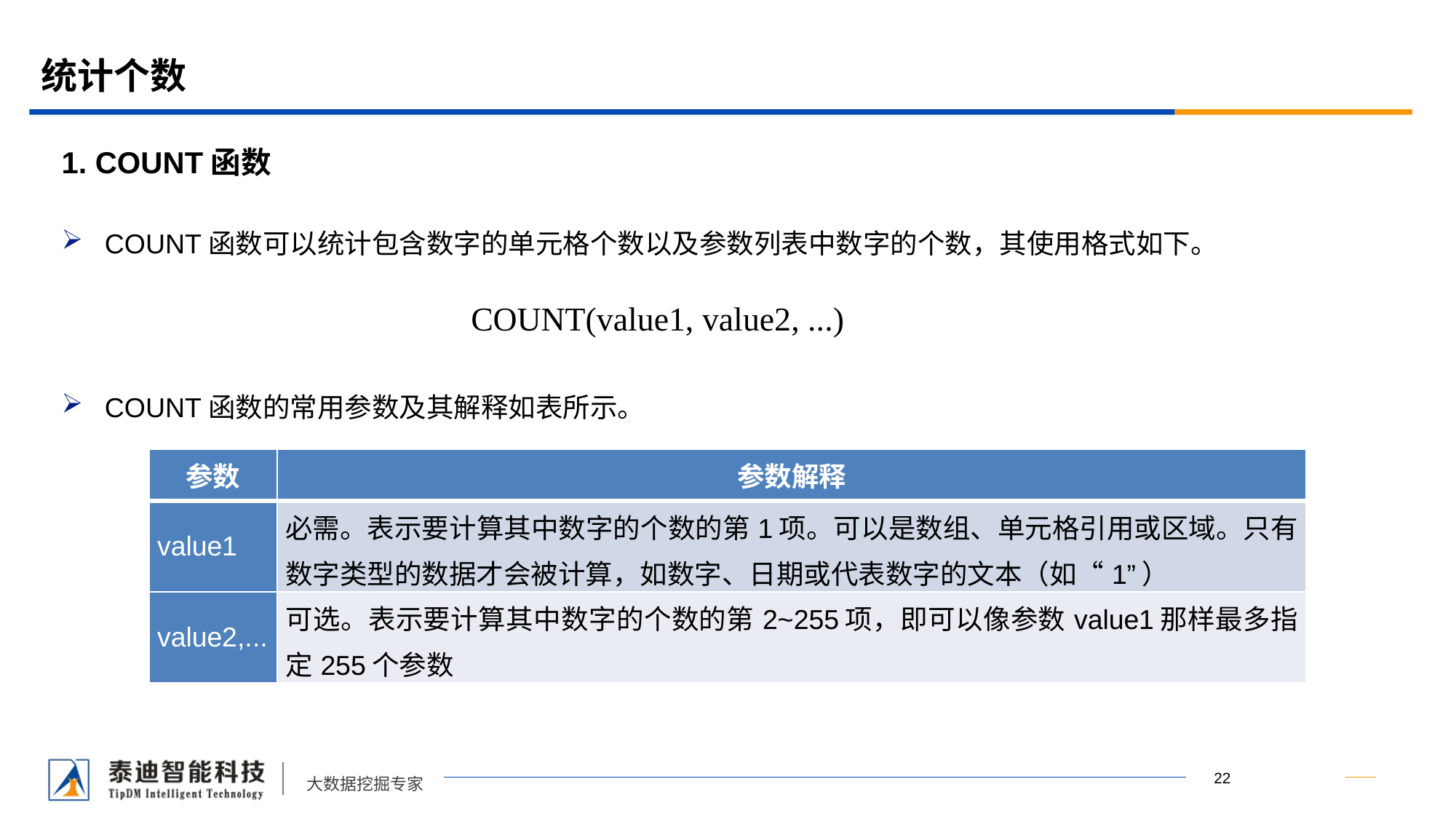

# 统计个数
1. COUNT函数
COUNT函数可以统计包含数字的单元格个数以及参数列表中数字的个数，其使用格式如下。

COUNT函数的常用参数及其解释如表所示。
COUNT(value1, value2, ...)
| 参数 | 参数解释 |
| --- | --- |
| value1 | 必需。表示要计算其中数字的个数的第1项。可以是数组、单元格引用或区域。只有数字类型的数据才会被计算，如数字、日期或代表数字的文本（如“1”） |
| value2,... | 可选。表示要计算其中数字的个数的第2~255项，即可以像参数value1那样最多指定255个参数 |